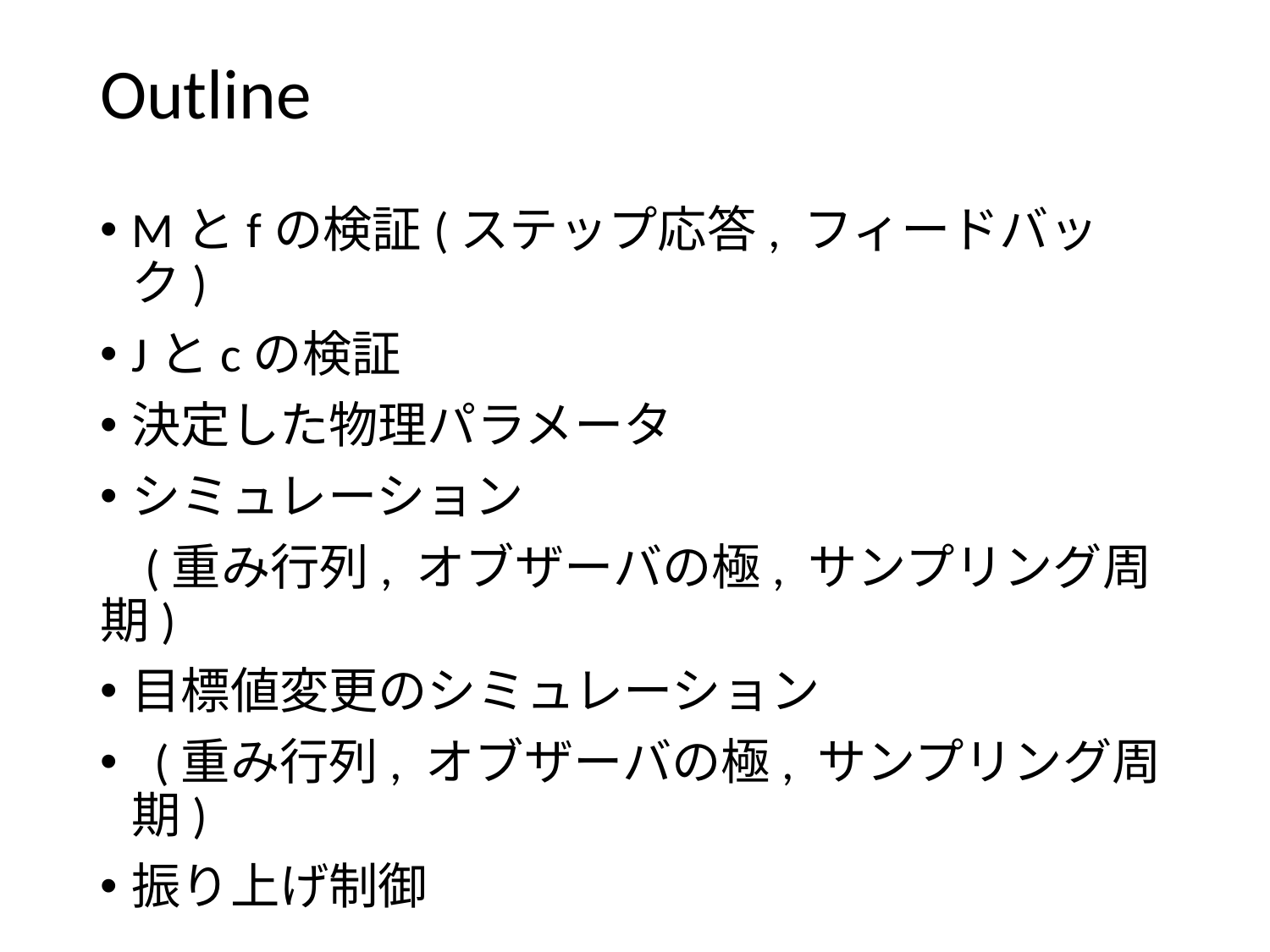

# Outline
Mとfの検証(ステップ応答, フィードバック)
Jとcの検証
決定した物理パラメータ
シミュレーション
    (重み行列, オブザーバの極, サンプリング周期)
目標値変更のシミュレーション
  (重み行列, オブザーバの極, サンプリング周期)
振り上げ制御